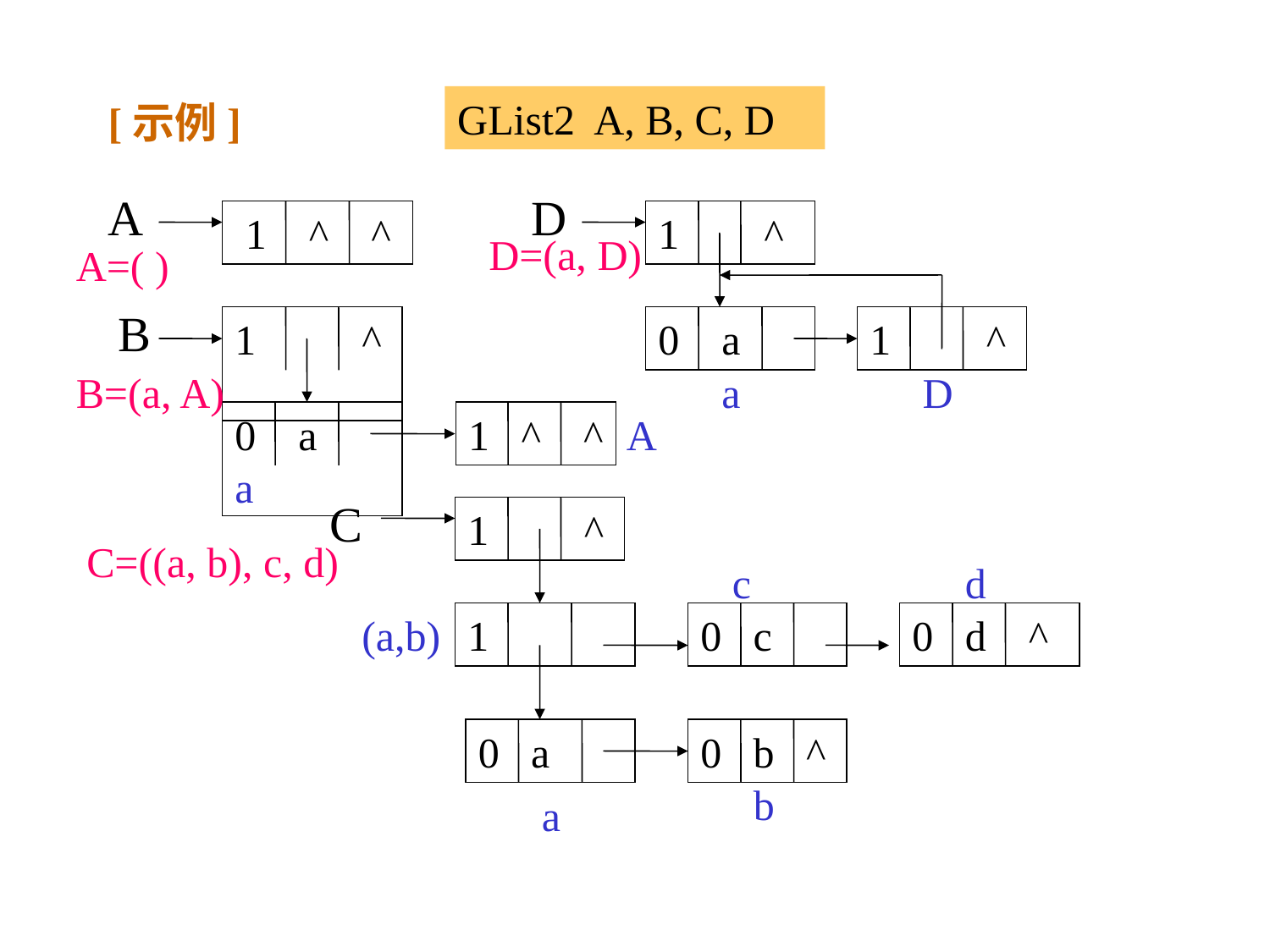

# [示例]
GList2  A, B, C, D
A
D
 1    ^    ^

1        ^

D=(a, D)

A=( )

B
1          ^

0    a

1         ^

B=(a, A)
a
D
0    a

1   ^    ^

A

a
C
1         ^

C=((a, b), c, d)

c
d
(a,b)
1

0   c

0   d    ^

0   a

0   b   ^

b
a